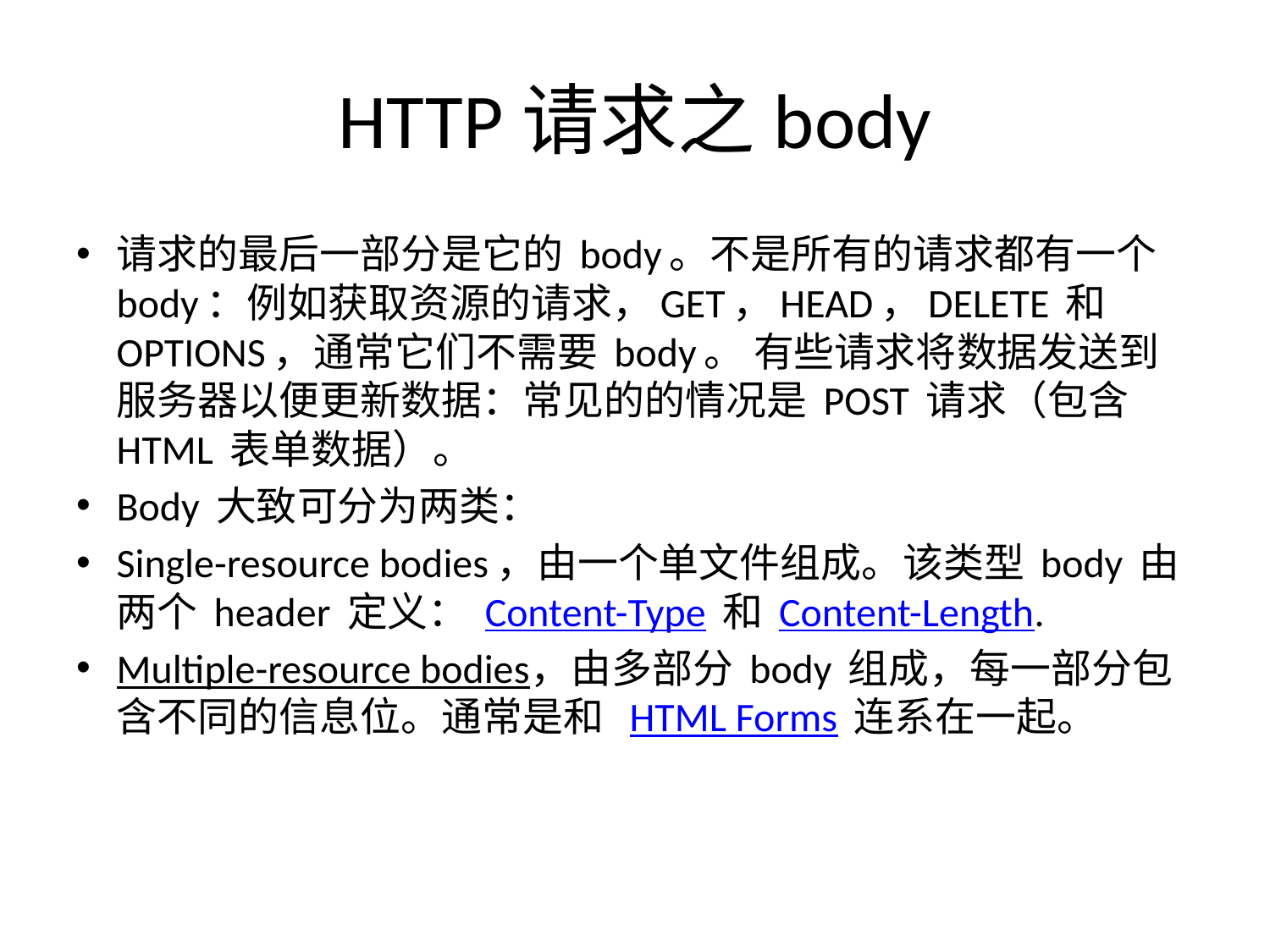

# HTTP请求之body
请求的最后一部分是它的 body。不是所有的请求都有一个 body：例如获取资源的请求，GET，HEAD，DELETE 和 OPTIONS，通常它们不需要 body。 有些请求将数据发送到服务器以便更新数据：常见的的情况是 POST 请求（包含 HTML 表单数据）。
Body 大致可分为两类：
Single-resource bodies，由一个单文件组成。该类型 body 由两个 header 定义： Content-Type 和 Content-Length.
Multiple-resource bodies，由多部分 body 组成，每一部分包含不同的信息位。通常是和  HTML Forms 连系在一起。